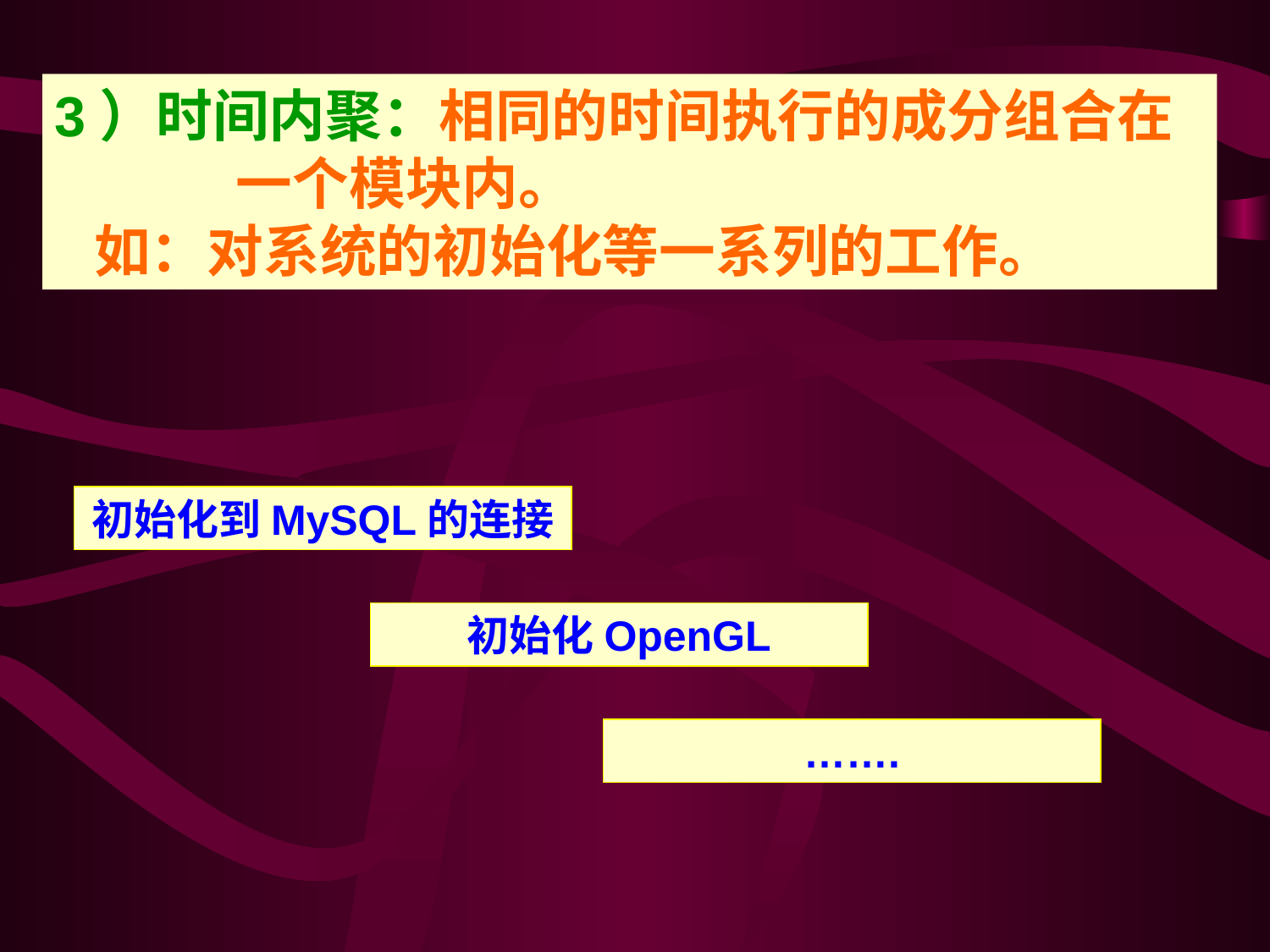

3）时间内聚：相同的时间执行的成分组合在
             一个模块内。
  如：对系统的初始化等一系列的工作。
初始化到MySQL的连接
初始化OpenGL
…….

39